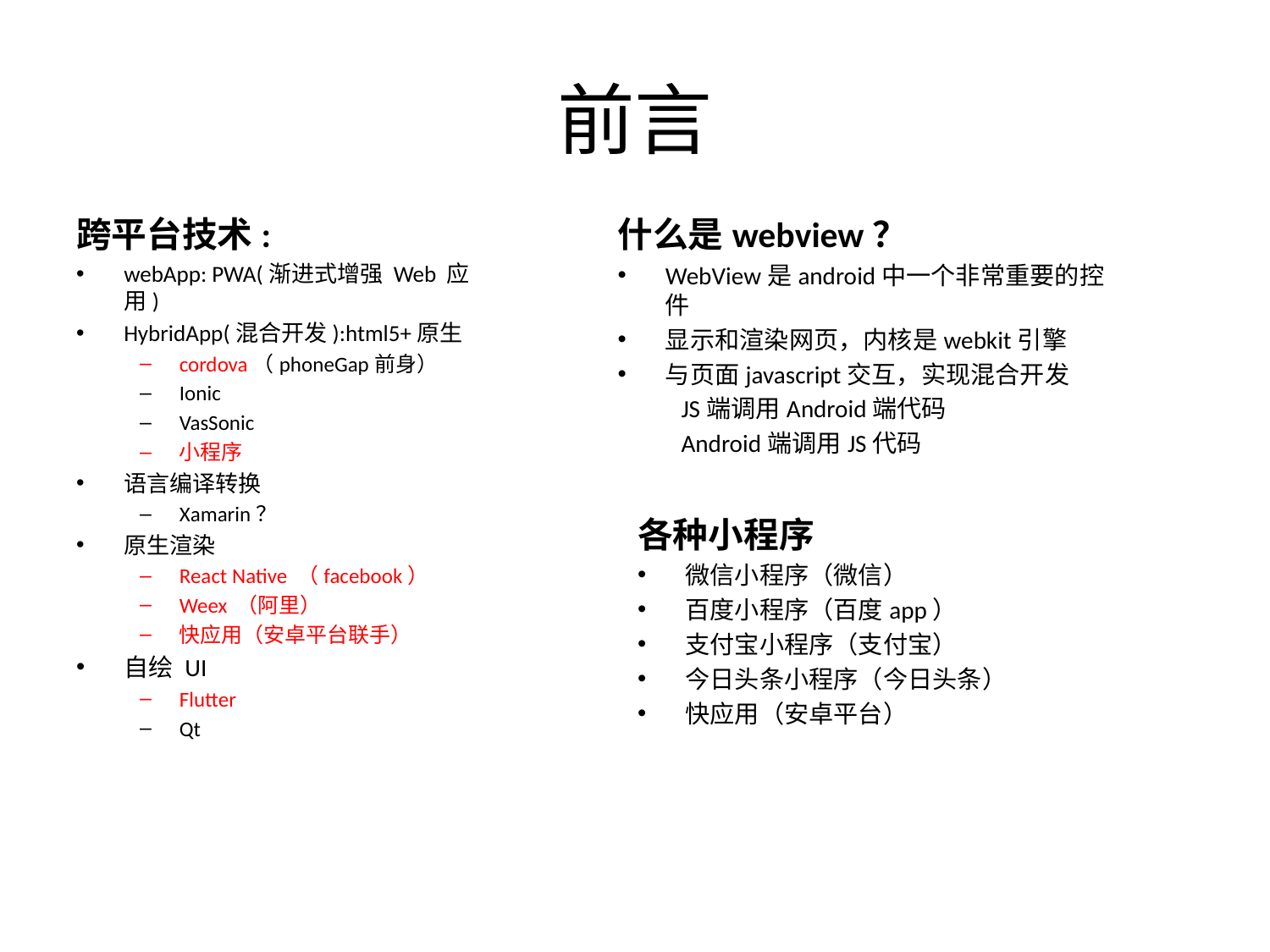

# 前言
什么是webview？
WebView是android中一个非常重要的控件
显示和渲染网页，内核是webkit引擎
与页面javascript交互，实现混合开发
JS端调用Android端代码
Android端调用JS代码

跨平台技术:
webApp: PWA(渐进式增强 Web 应用)
HybridApp(混合开发):html5+原生
cordova（phoneGap前身）
Ionic
VasSonic
小程序
语言编译转换
Xamarin？
原生渲染
React Native （facebook）
Weex （阿里）
快应用（安卓平台联手）
自绘 UI
Flutter
Qt

各种小程序
微信小程序（微信）
百度小程序（百度app）
支付宝小程序（支付宝）
今日头条小程序（今日头条）
快应用（安卓平台）